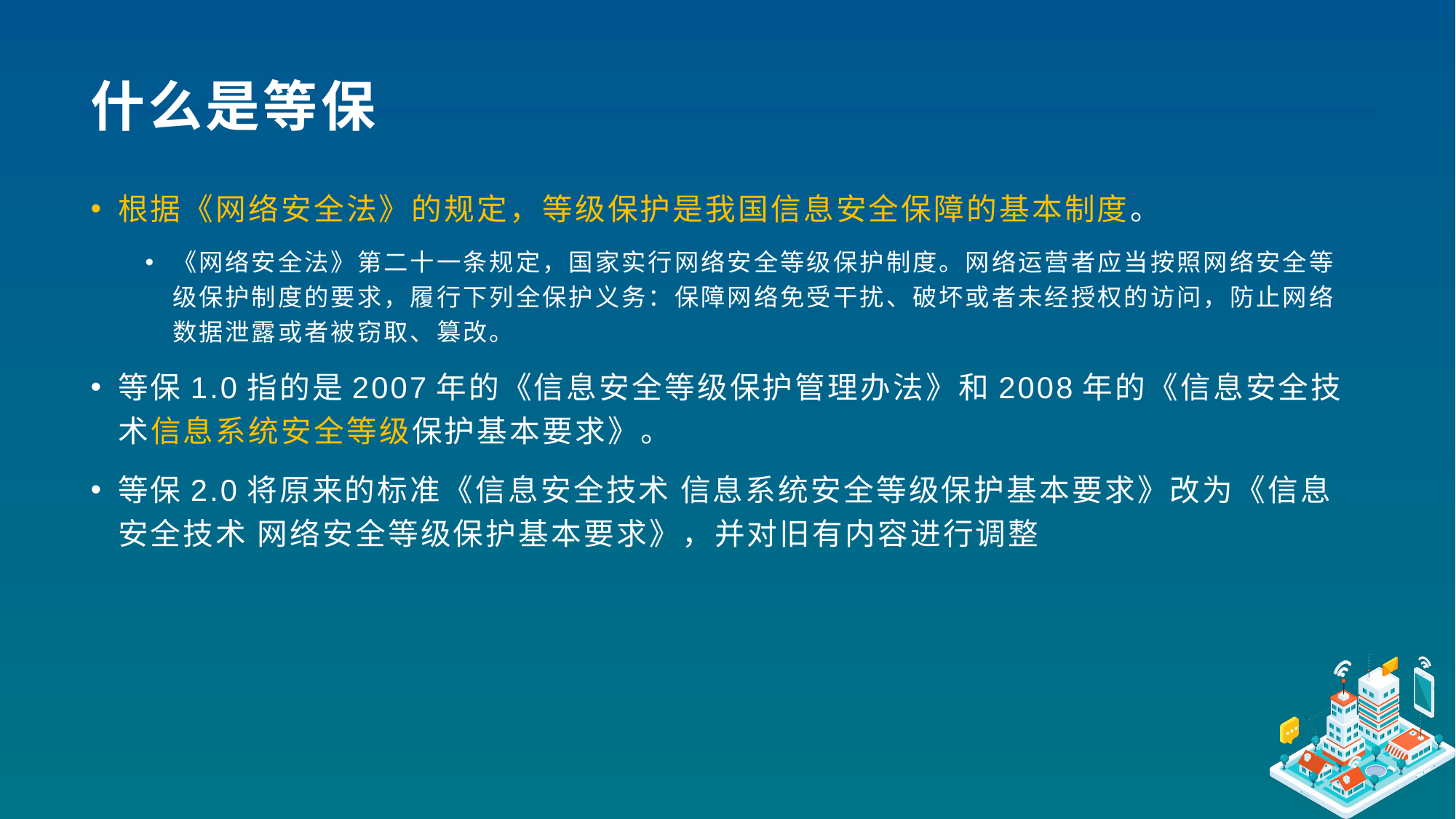

# 什么是等保
根据《网络安全法》的规定，等级保护是我国信息安全保障的基本制度。
《网络安全法》第二十一条规定，国家实行网络安全等级保护制度。网络运营者应当按照网络安全等级保护制度的要求，履行下列全保护义务：保障网络免受干扰、破坏或者未经授权的访问，防止网络数据泄露或者被窃取、篡改。
等保1.0指的是2007年的《信息安全等级保护管理办法》和2008年的《信息安全技术信息系统安全等级保护基本要求》。
等保2.0将原来的标准《信息安全技术 信息系统安全等级保护基本要求》改为《信息安全技术 网络安全等级保护基本要求》，并对旧有内容进行调整